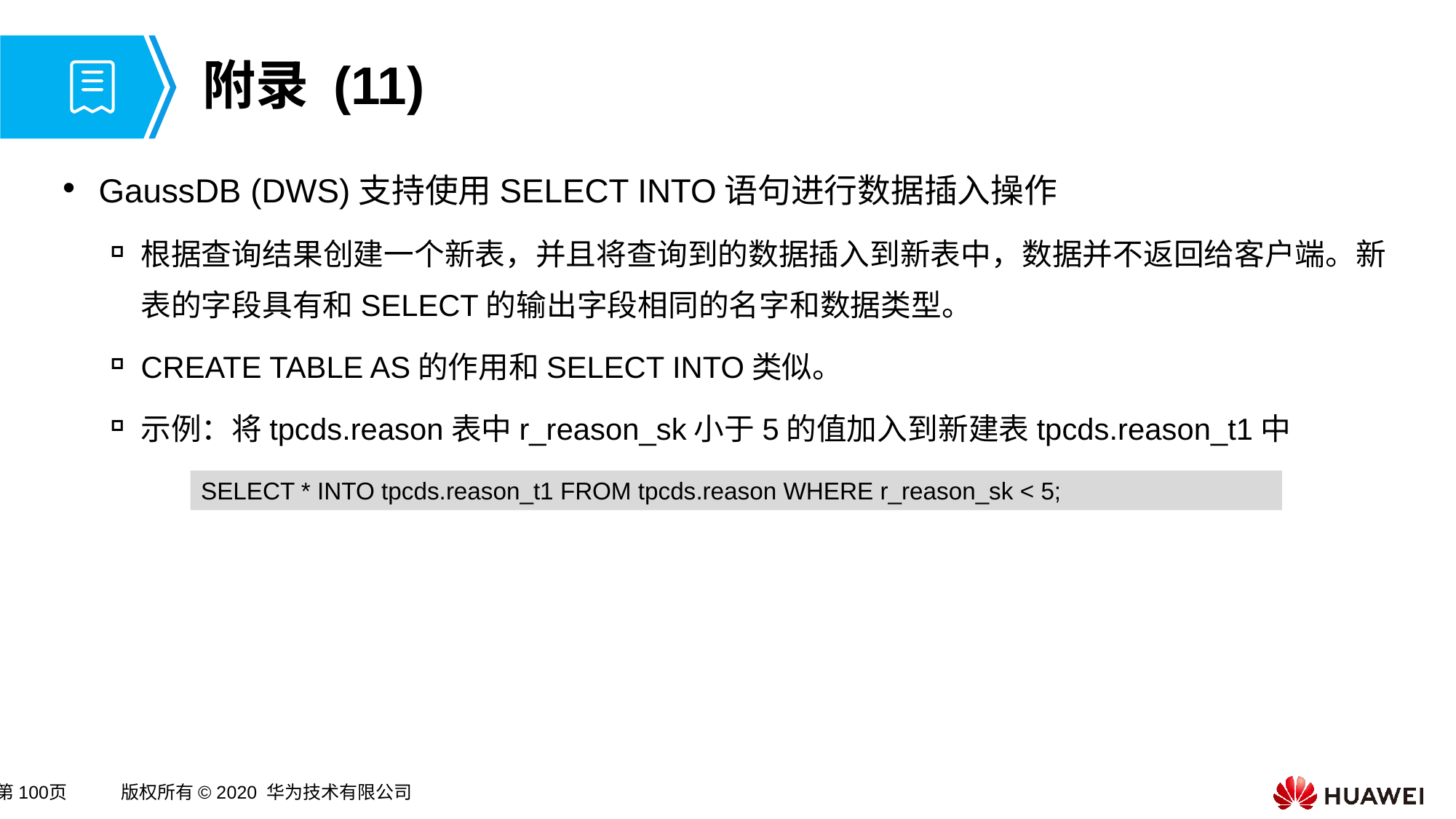

# 附录 (11)
GaussDB (DWS)支持使用SELECT INTO语句进行数据插入操作
根据查询结果创建一个新表，并且将查询到的数据插入到新表中，数据并不返回给客户端。新表的字段具有和SELECT的输出字段相同的名字和数据类型。
CREATE TABLE AS的作用和SELECT INTO类似。
示例：将tpcds.reason表中r_reason_sk小于5的值加入到新建表tpcds.reason_t1中

SELECT * INTO tpcds.reason_t1 FROM tpcds.reason WHERE r_reason_sk < 5;